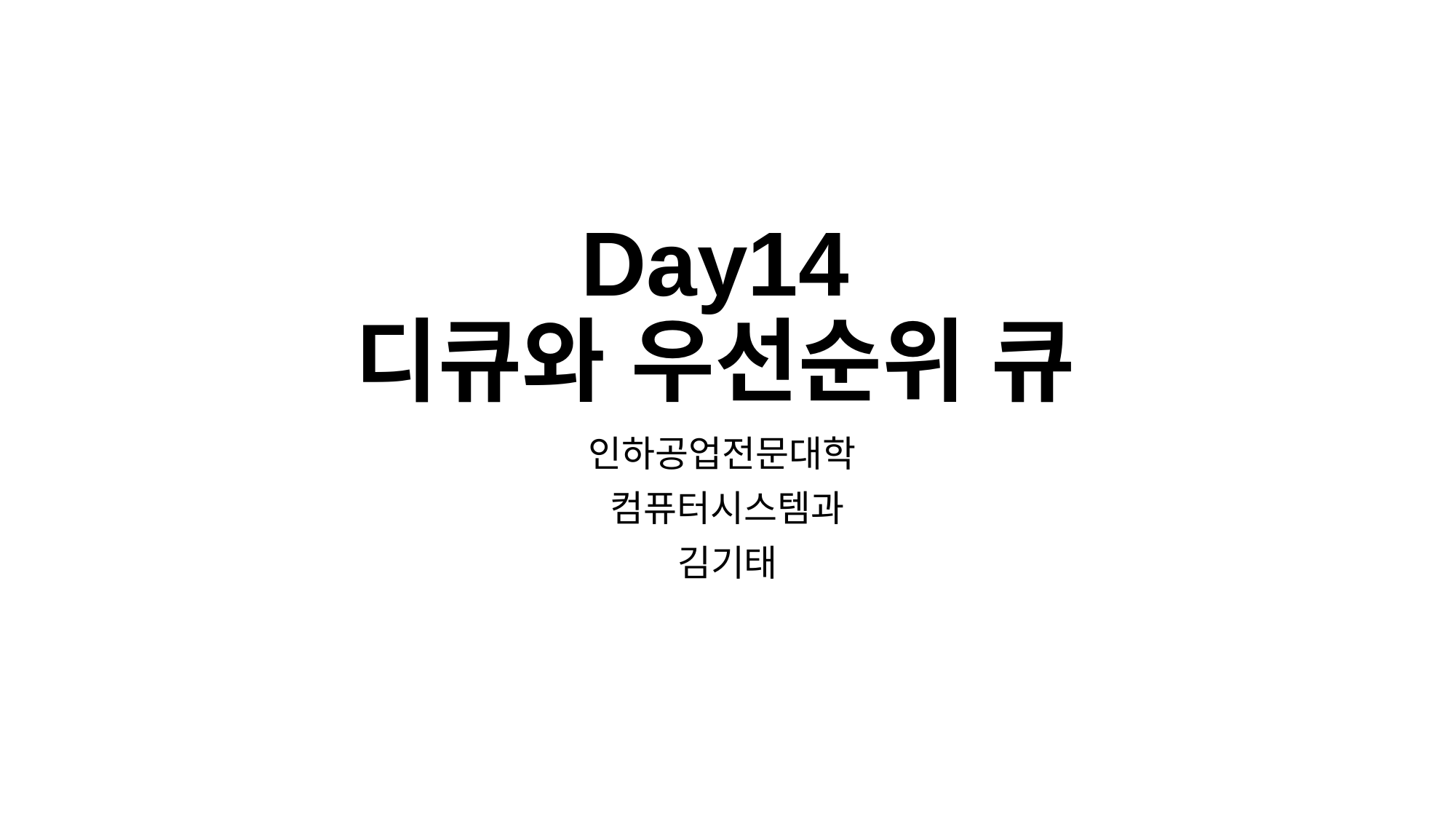

# Day14 디큐와 우선순위 큐
인하공업전문대학
컴퓨터시스템과
김기태